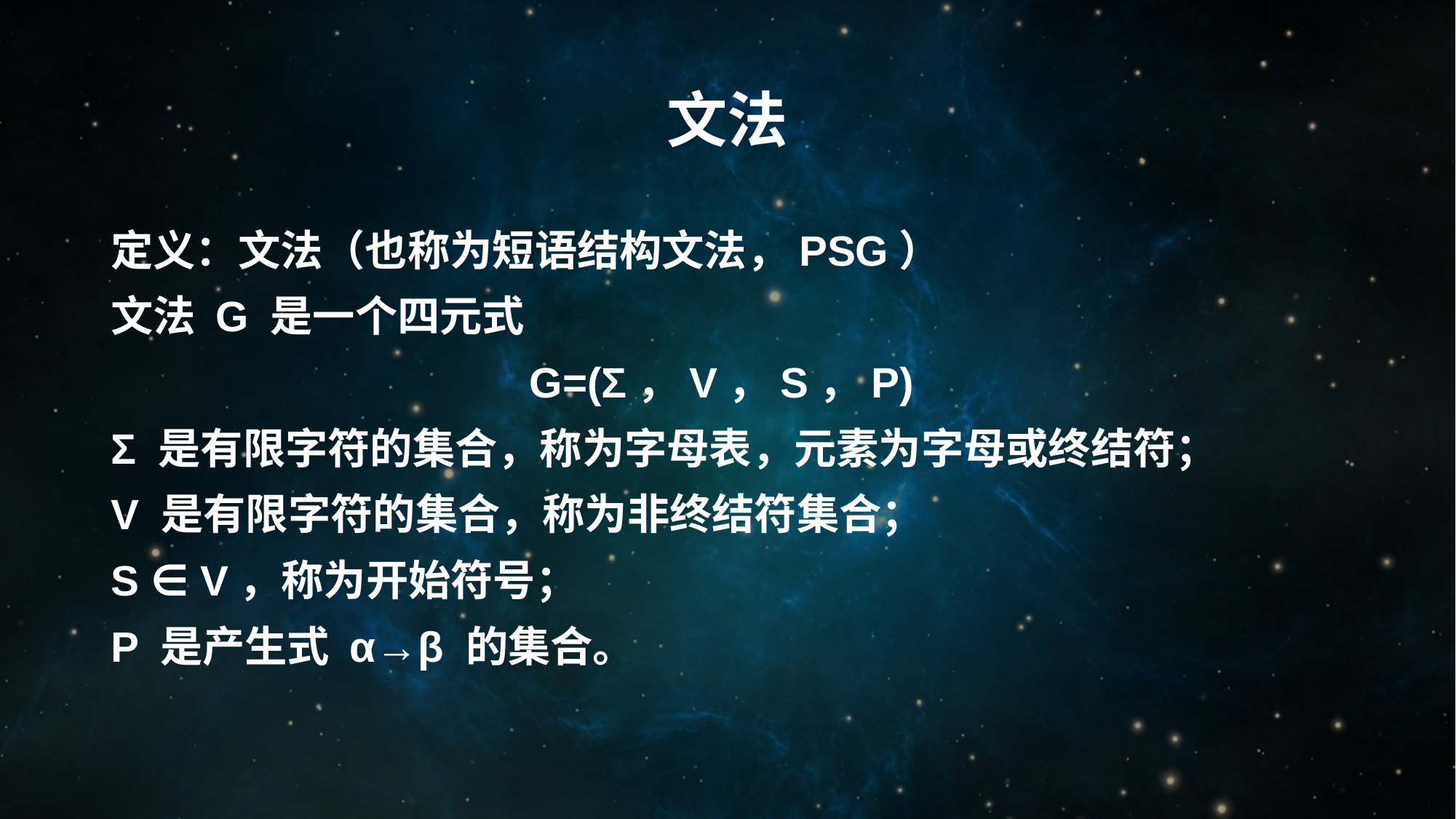

# 文法
定义：文法（也称为短语结构文法，PSG）
文法 G 是一个四元式
G=(Σ，V，S，P)
Σ 是有限字符的集合，称为字母表，元素为字母或终结符；
V 是有限字符的集合，称为非终结符集合；
S ∈ V，称为开始符号；
P 是产生式 α→β 的集合。